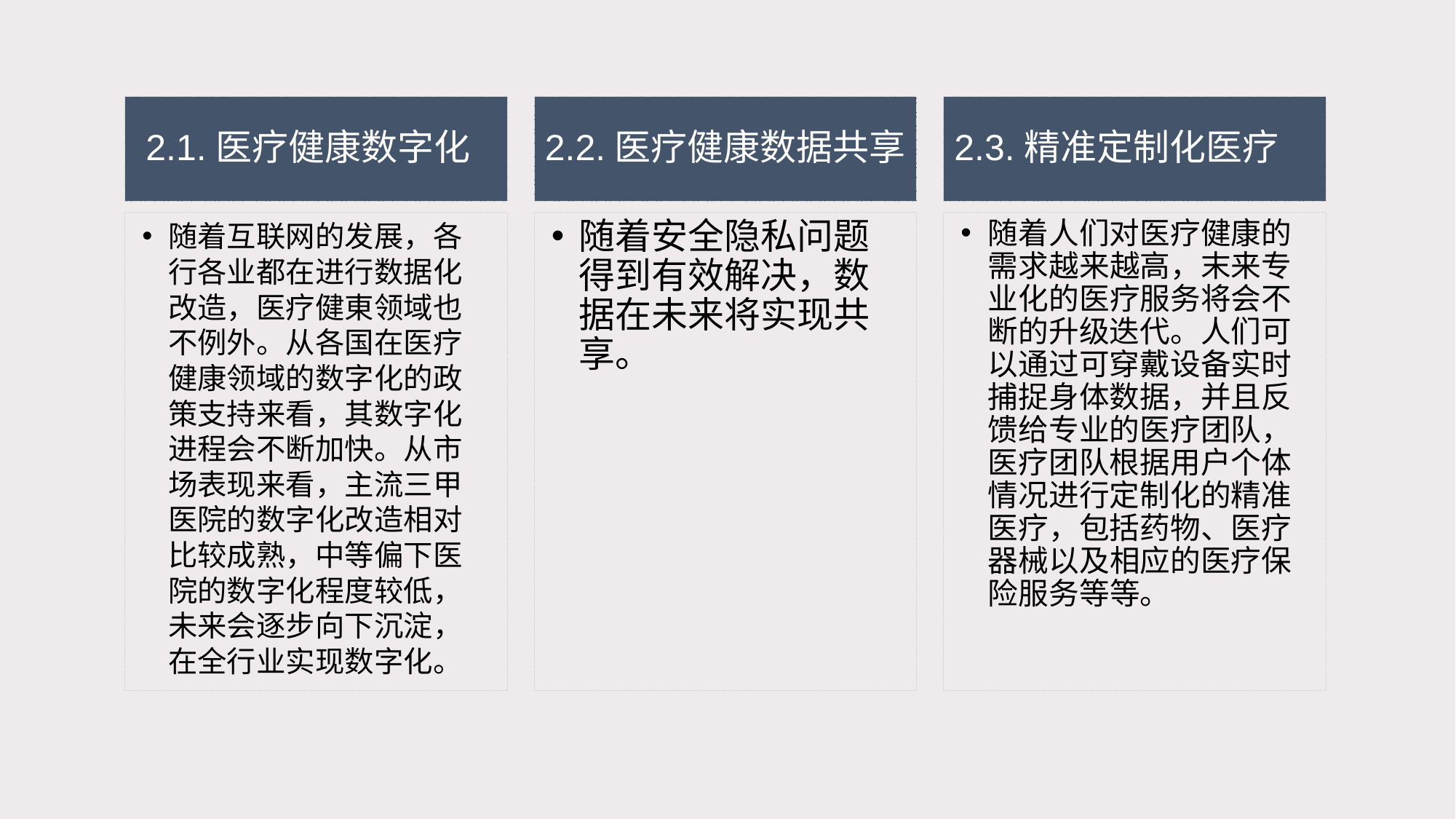

2.1.医疗健康数字化
2.3.精准定制化医疗
2.2.医疗健康数据共享
随着人们对医疗健康的需求越来越高，末来专业化的医疗服务将会不断的升级迭代。人们可以通过可穿戴设备实时捕捉身体数据，并且反馈给专业的医疗团队，医疗团队根据用户个体情况进行定制化的精准医疗，包括药物、医疗器械以及相应的医疗保险服务等等。
随着安全隐私问题得到有效解决，数据在未来将实现共享。
随着互联网的发展，各行各业都在进行数据化改造，医疗健東领域也不例外。从各国在医疗健康领域的数字化的政策支持来看，其数字化进程会不断加快。从市场表现来看，主流三甲医院的数字化改造相对比较成熟，中等偏下医院的数字化程度较低，未来会逐步向下沉淀，在全行业实现数字化。